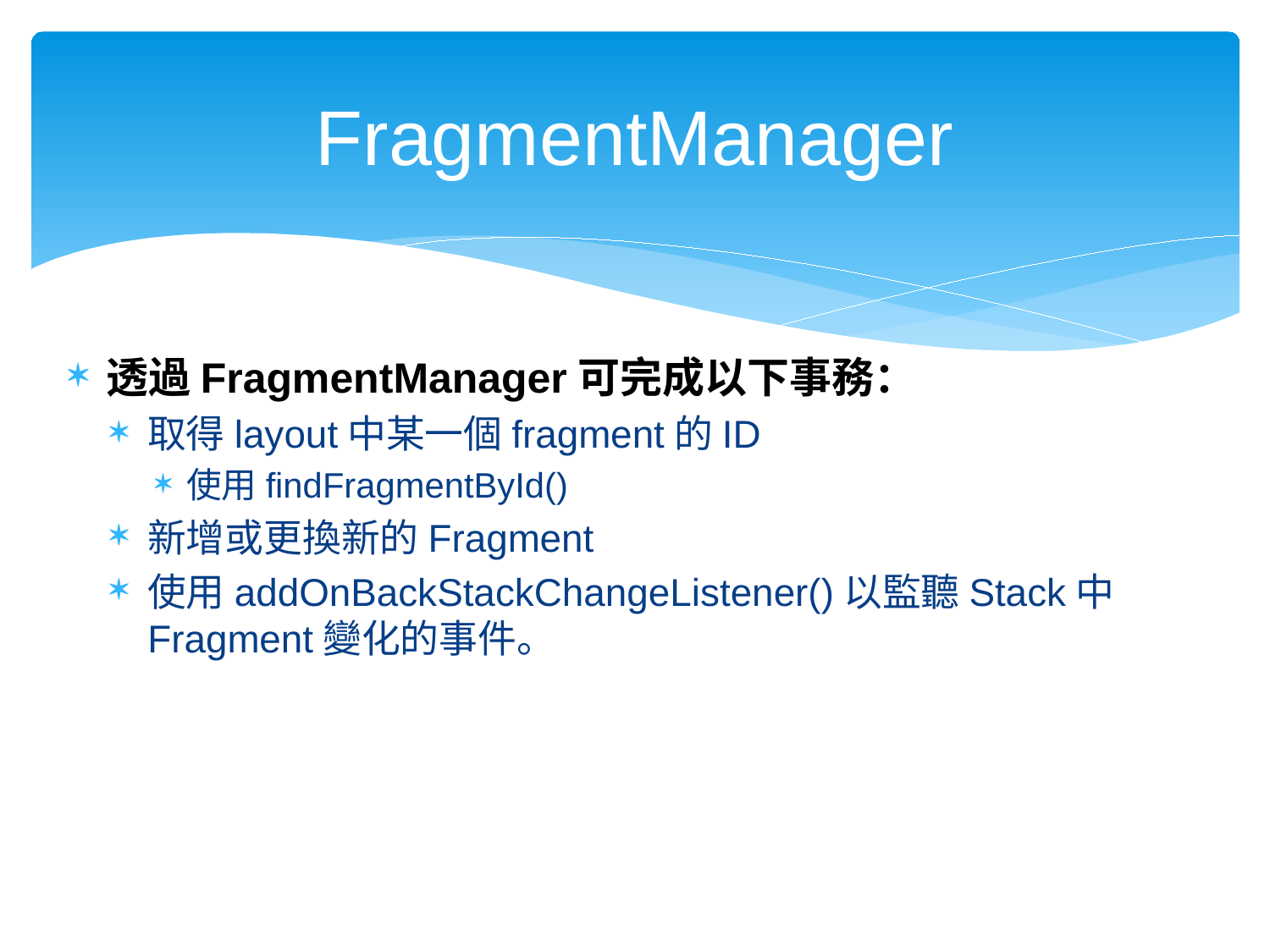

# FragmentManager
透過FragmentManager可完成以下事務：
取得layout中某一個fragment的ID
使用findFragmentById()
新增或更換新的Fragment
使用addOnBackStackChangeListener()以監聽Stack中Fragment變化的事件。